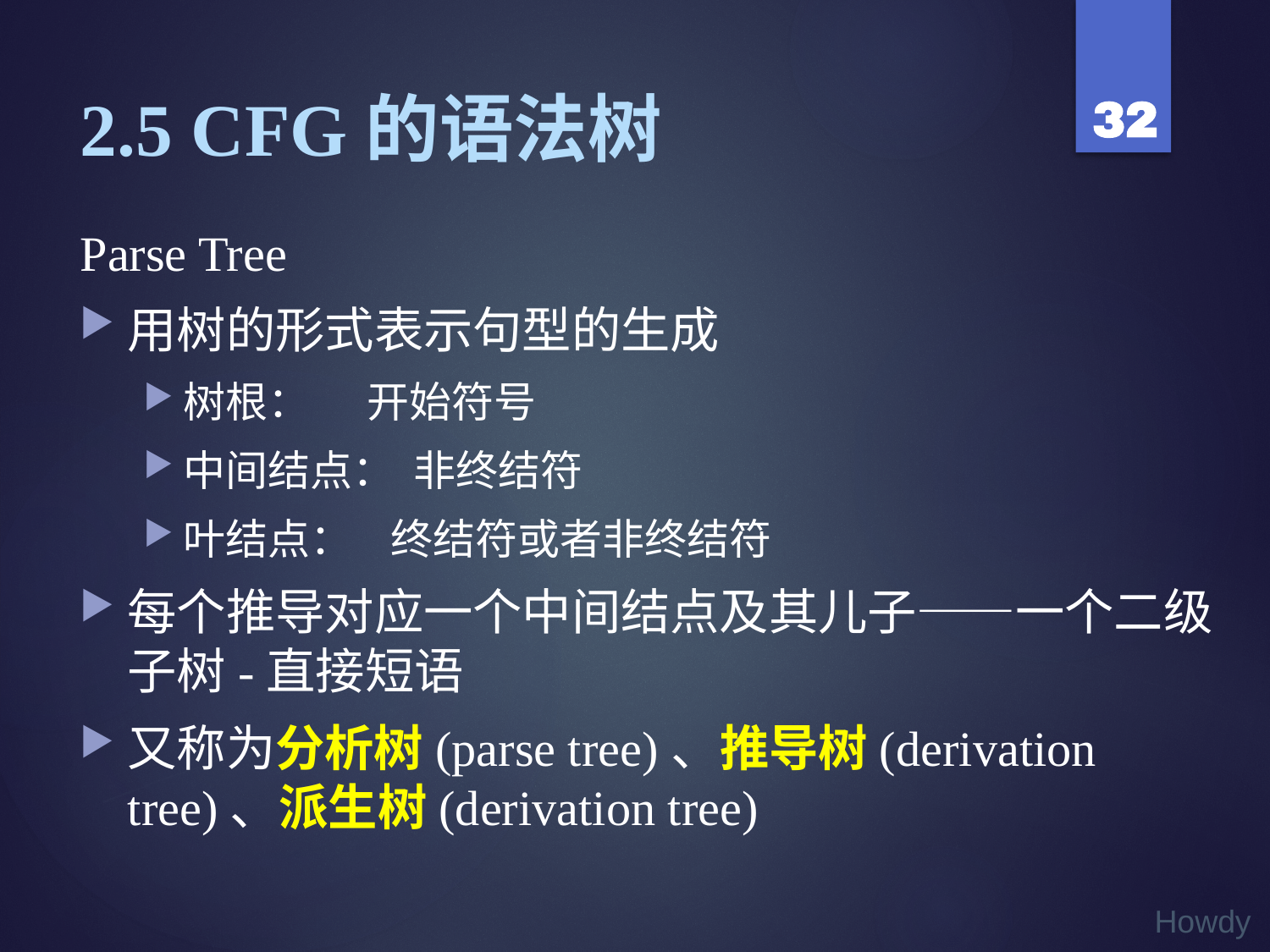

# 2.5 CFG的语法树
Parse Tree
用树的形式表示句型的生成
树根：      开始符号
中间结点：  非终结符
叶结点：    终结符或者非终结符
每个推导对应一个中间结点及其儿子——一个二级子树-直接短语
又称为分析树(parse tree)、推导树(derivation tree)、派生树(derivation tree)